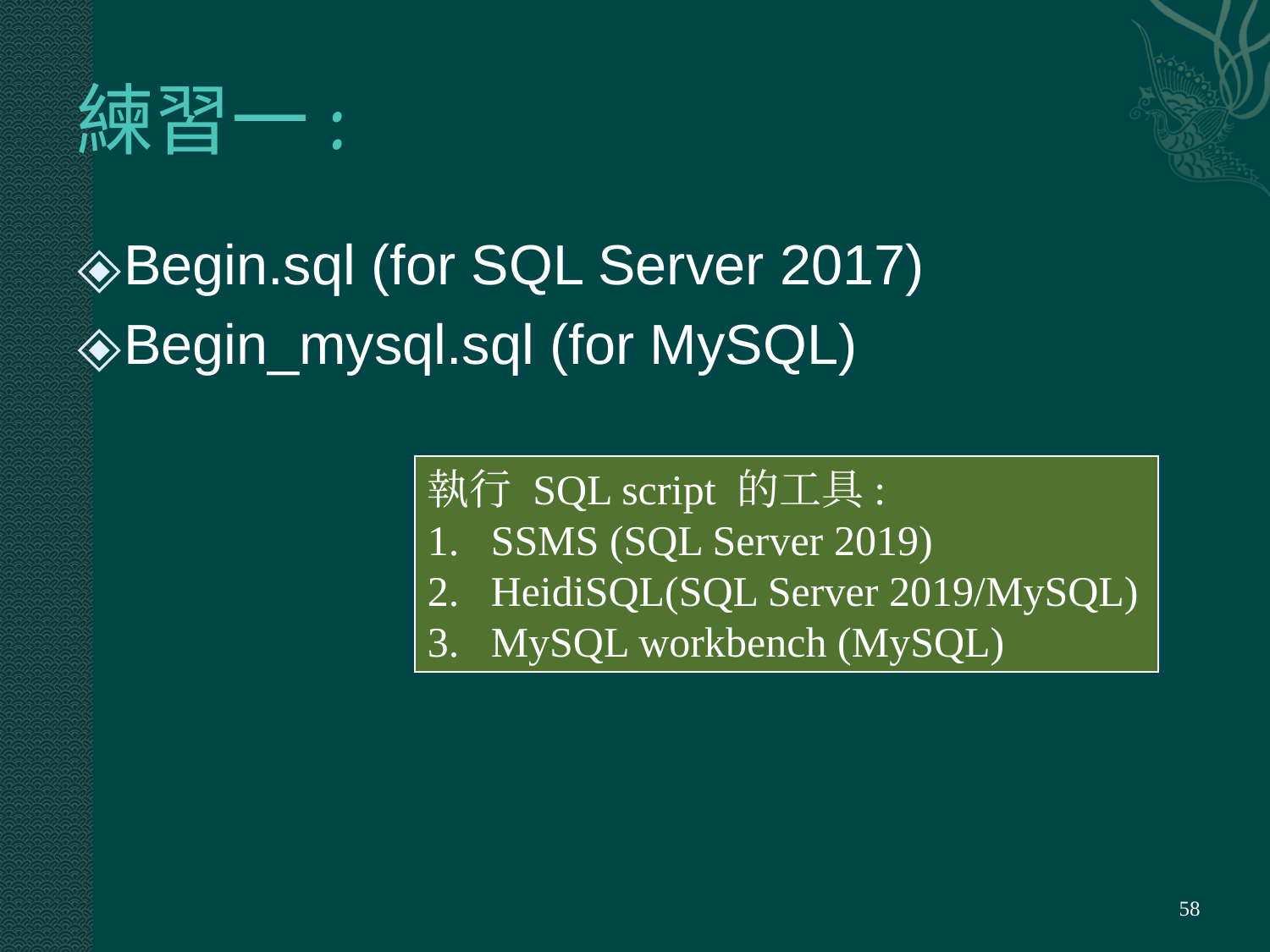

# 練習一:
Begin.sql (for SQL Server 2017)
Begin_mysql.sql (for MySQL)
執行 SQL script 的工具:
SSMS (SQL Server 2019)
HeidiSQL(SQL Server 2019/MySQL)
MySQL workbench (MySQL)
58